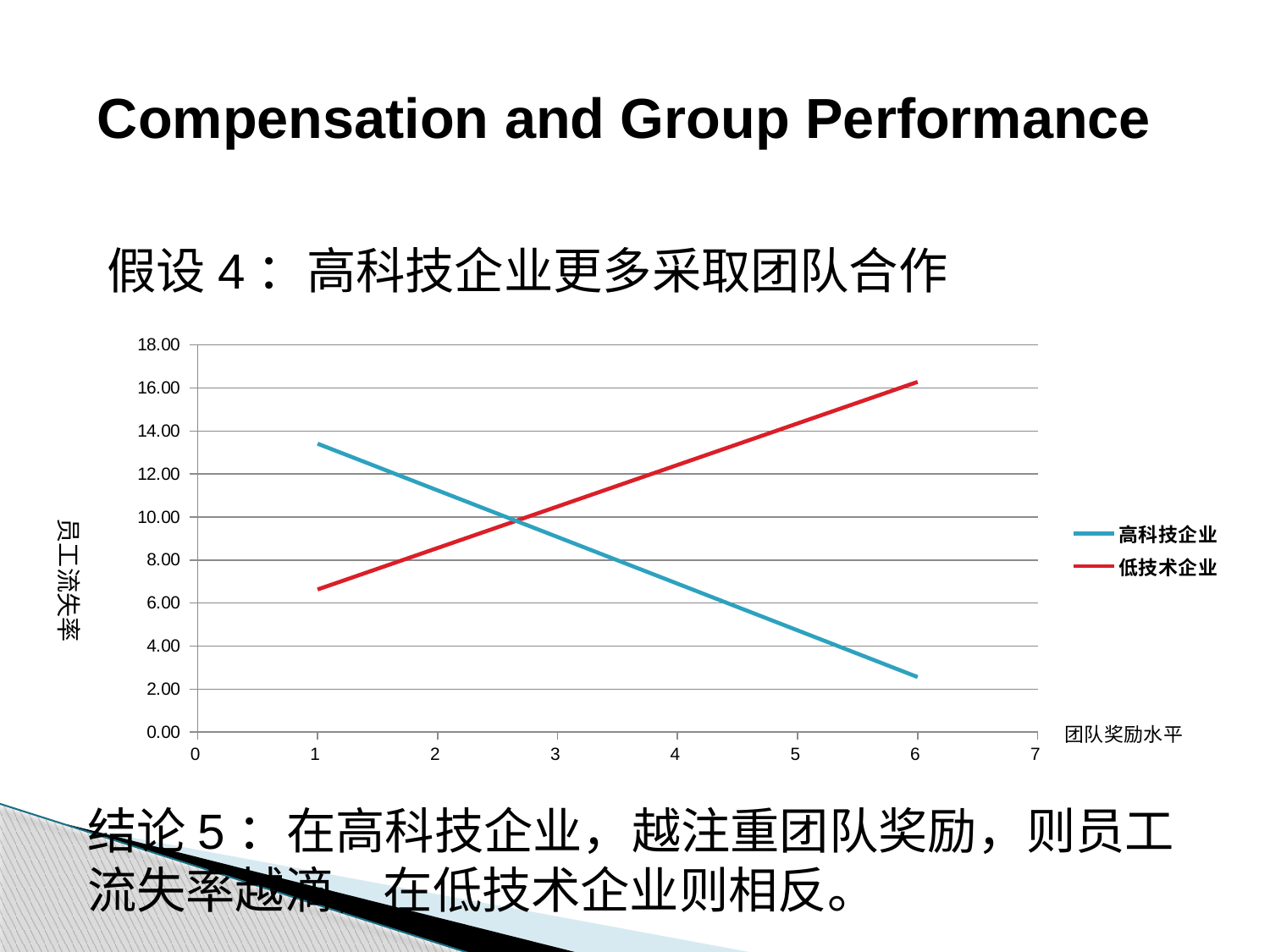

Compensation and Group Performance
假设4：高科技企业更多采取团队合作

### Chart

| Category | 高科技企业 | 低技术企业 |
|---|---|---|
员工流失率
结论5：在高科技企业，越注重团队奖励，则员工流失率越滴，在低技术企业则相反。